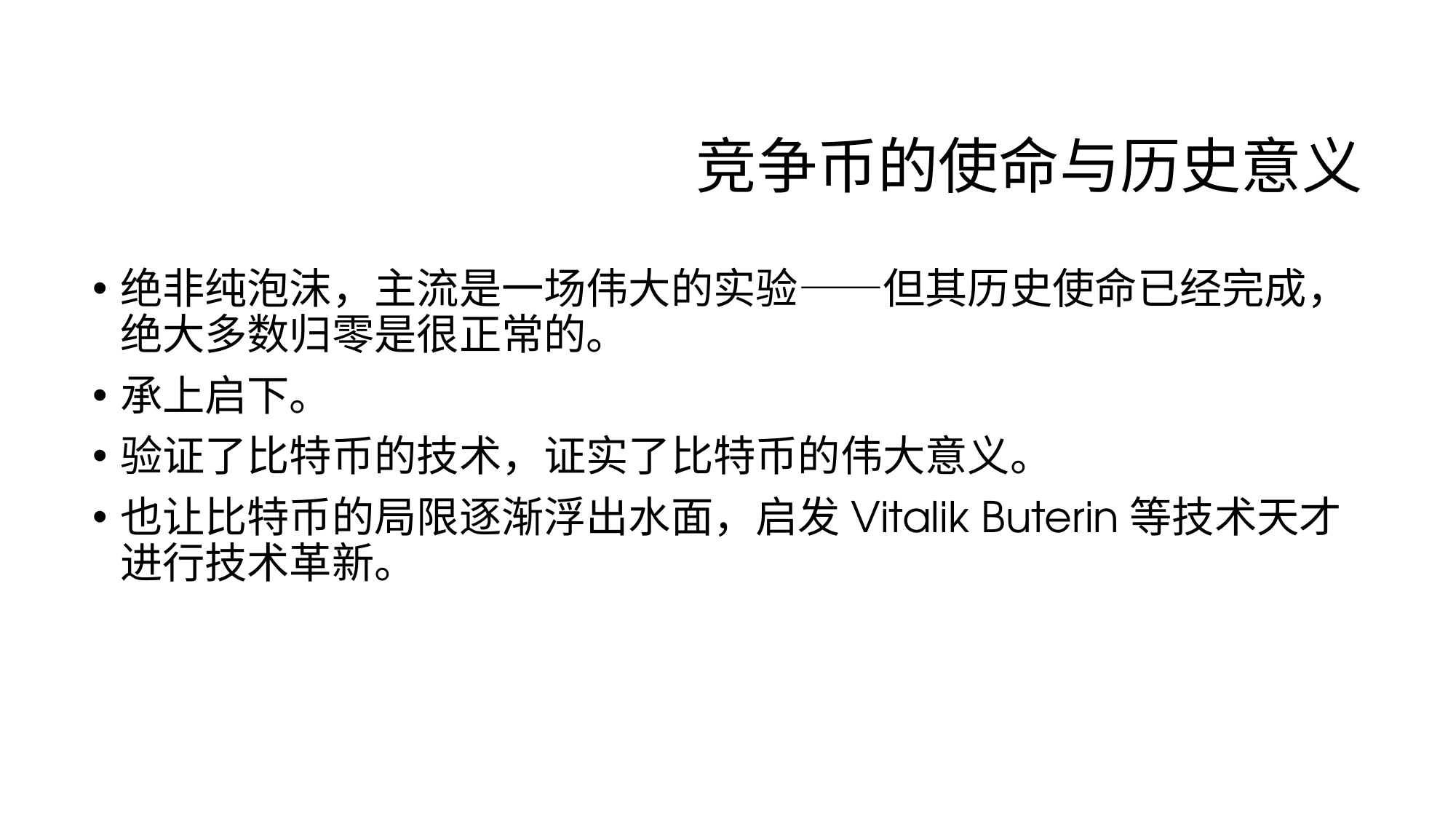

# 竞争币的使命与历史意义
绝非纯泡沫，主流是一场伟大的实验——但其历史使命已经完成，绝大多数归零是很正常的。
承上启下。
验证了比特币的技术，证实了比特币的伟大意义。
也让比特币的局限逐渐浮出水面，启发Vitalik Buterin等技术天才进行技术革新。